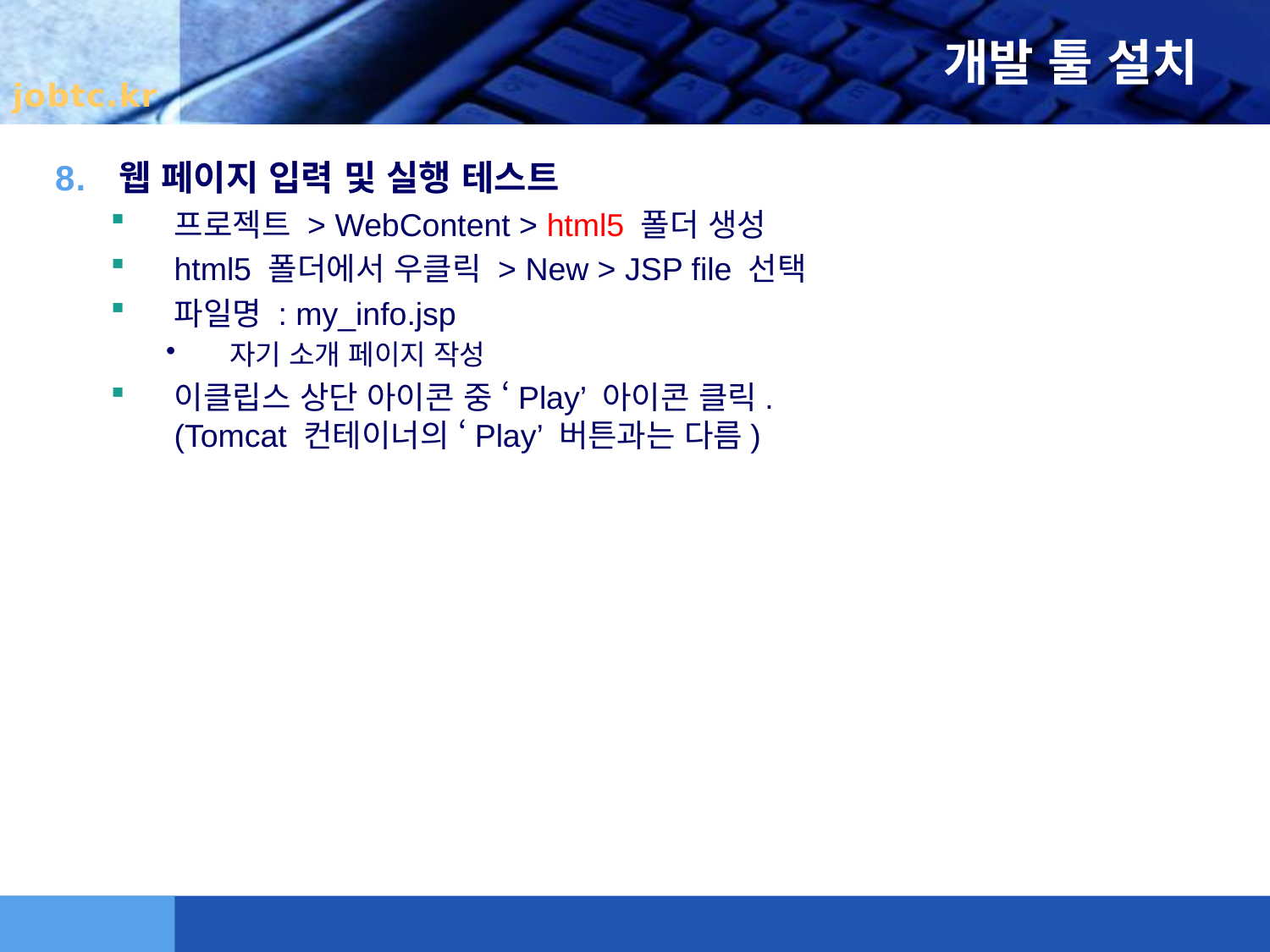

# 개발 툴 설치
웹 페이지 입력 및 실행 테스트
프로젝트 > WebContent > html5 폴더 생성
html5 폴더에서 우클릭 > New > JSP file 선택
파일명 : my_info.jsp
자기 소개 페이지 작성
이클립스 상단 아이콘 중 ‘Play’ 아이콘 클릭.
(Tomcat 컨테이너의 ‘Play’ 버튼과는 다름)